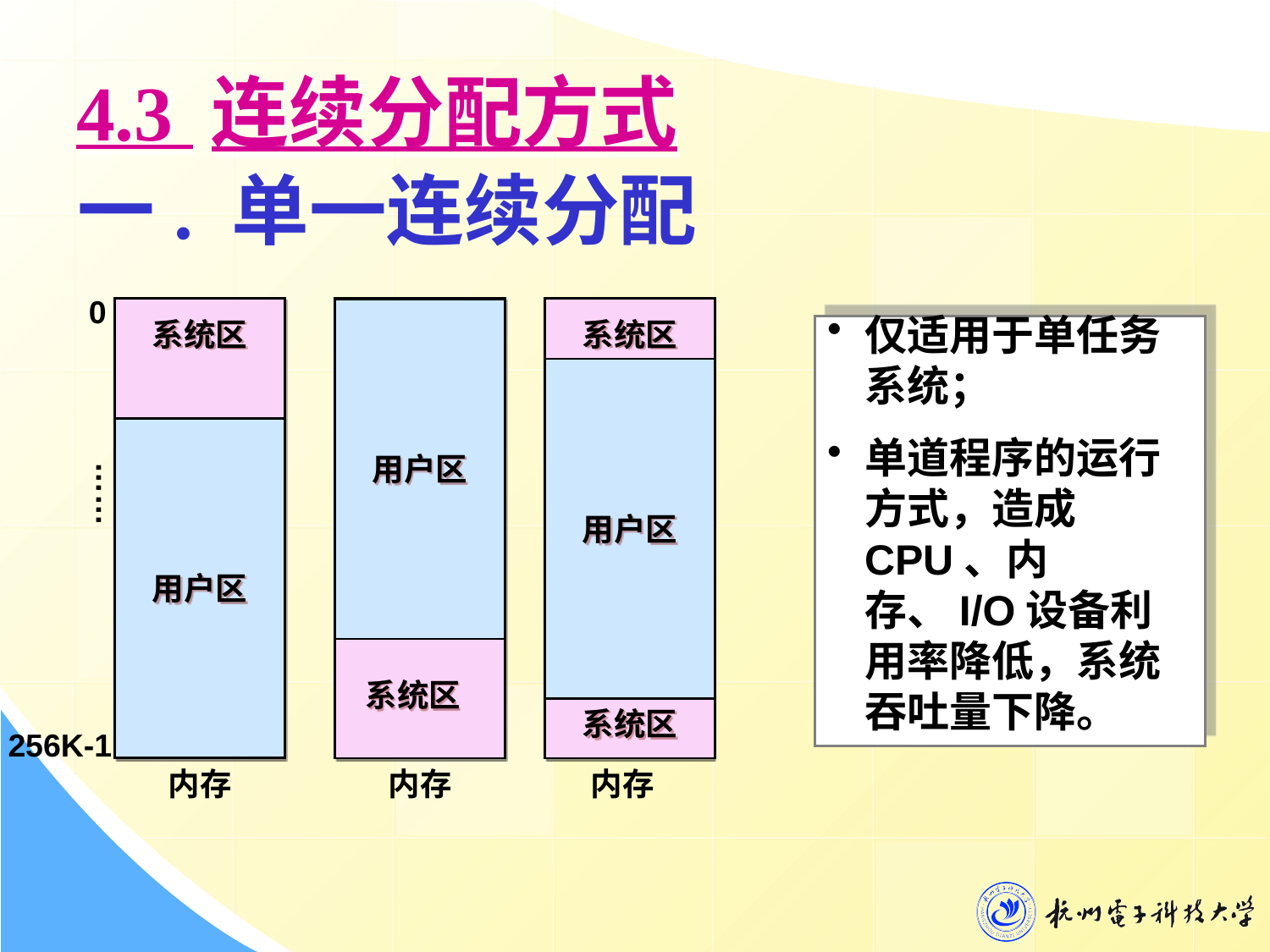

# 4.3 连续分配方式
一. 单一连续分配
0

系统区

用户区

用户区
系统区

系统区

用户区
系统区
仅适用于单任务系统；
单道程序的运行方式，造成CPU、内存、I/O设备利用率降低，系统吞吐量下降。

……
256K-1
内存
内存
内存